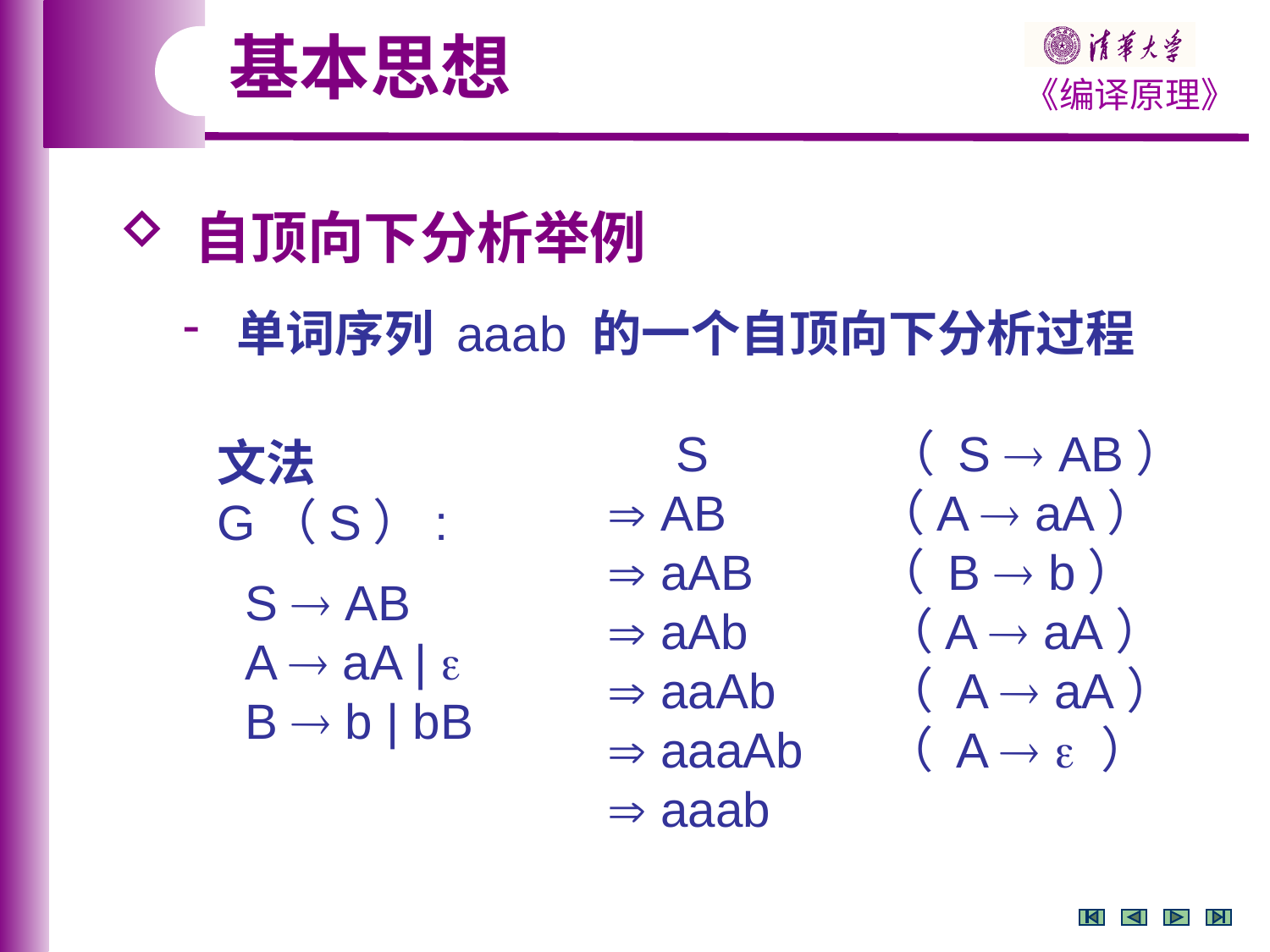

基本思想
 自顶向下分析举例
 单词序列 aaab 的一个自顶向下分析过程
     S            （ S → AB）
⇒ AB          （A → aA）
⇒ aAB        （ B → b）
⇒ aAb         （A → aA）
⇒ aaAb       （ A → aA）
⇒ aaaAb     （ A → ε ）
⇒ aaab
文法 G（S）:

  S → AB
  A → aA | ε
  B → b | bB